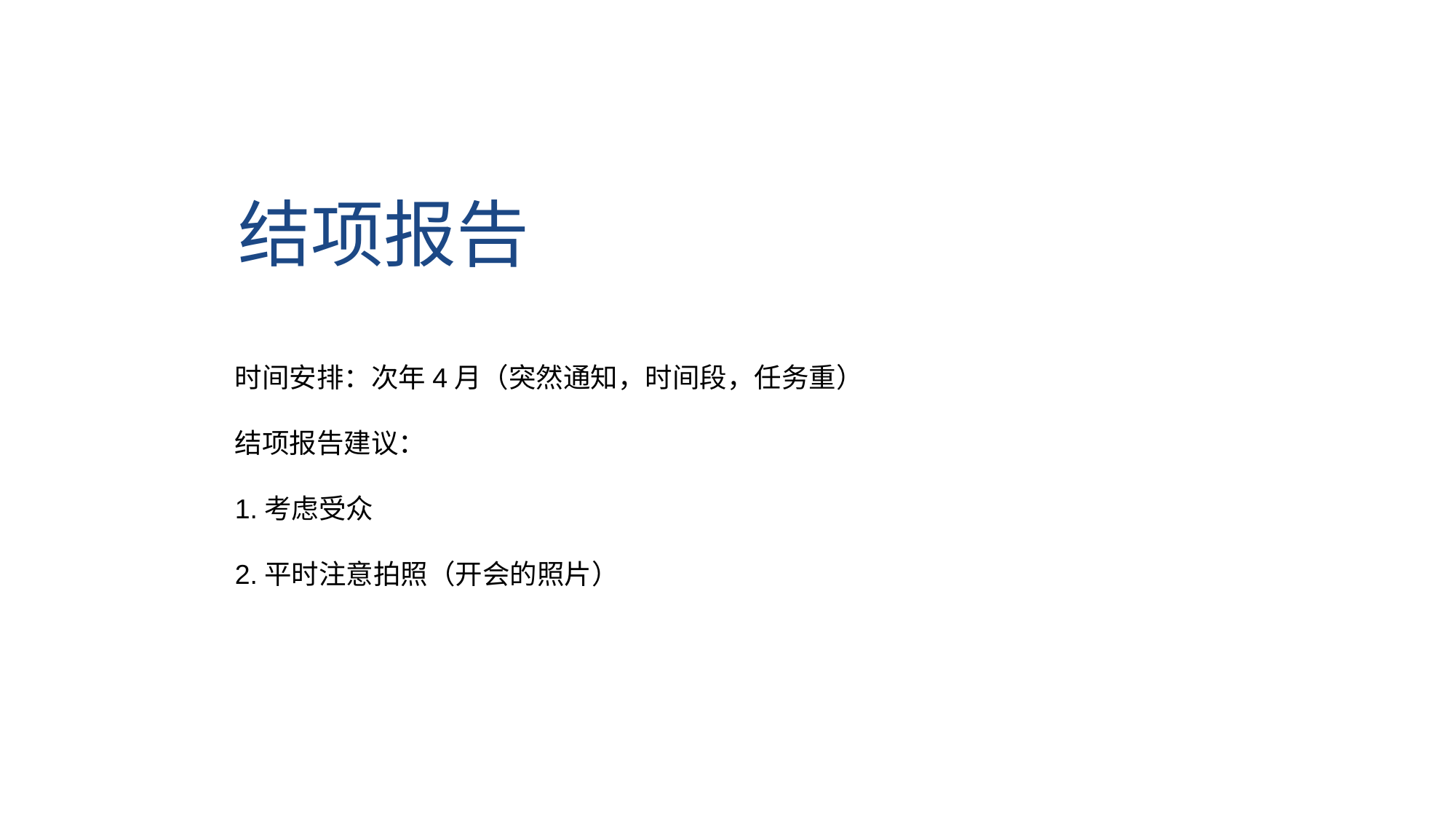

结项报告
时间安排：次年4月（突然通知，时间段，任务重）

结项报告建议：

1.考虑受众

2.平时注意拍照（开会的照片）